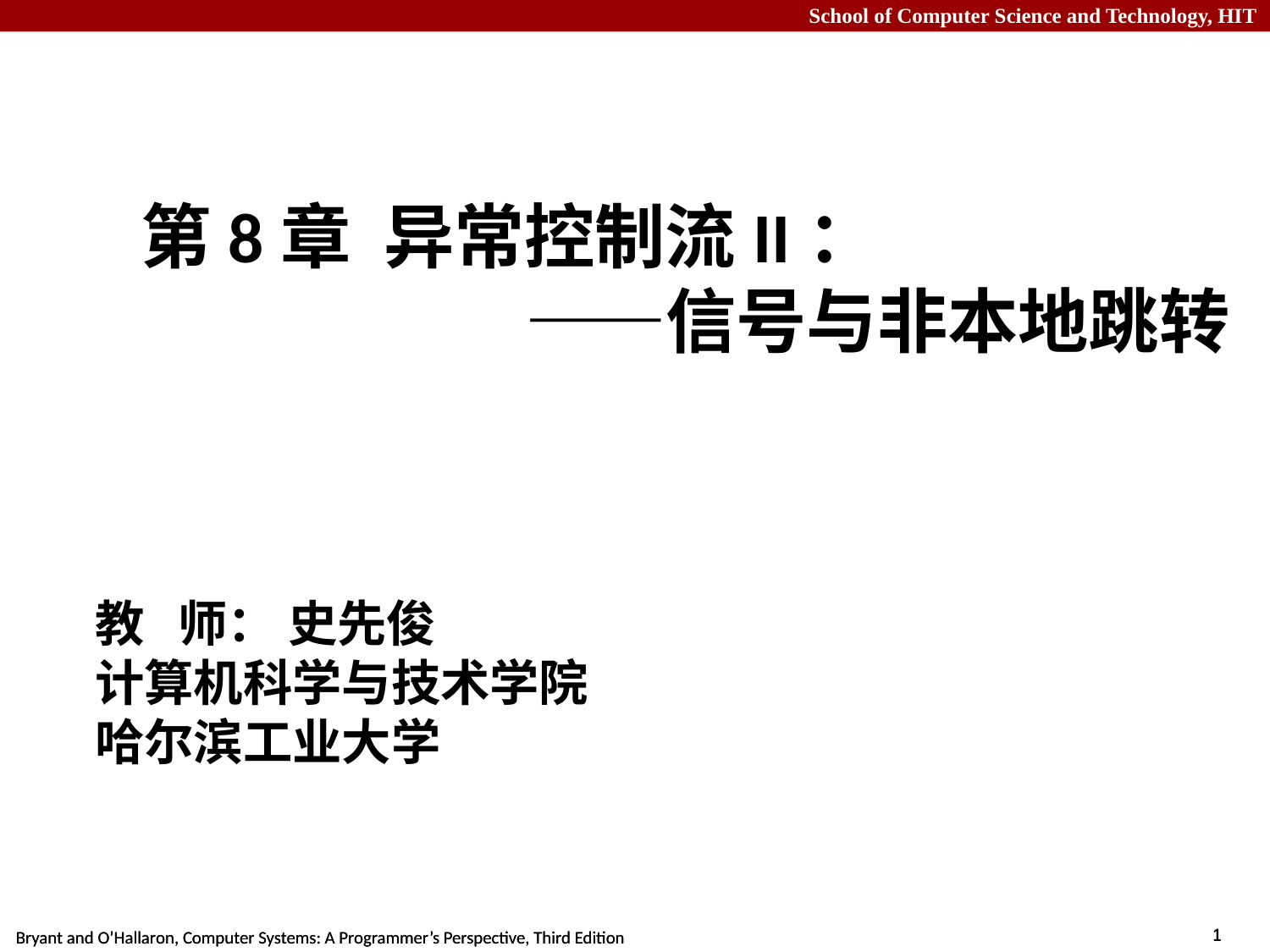

# 第8章  异常控制流II： ——信号与非本地跳转
教   师： 史先俊
计算机科学与技术学院
哈尔滨工业大学